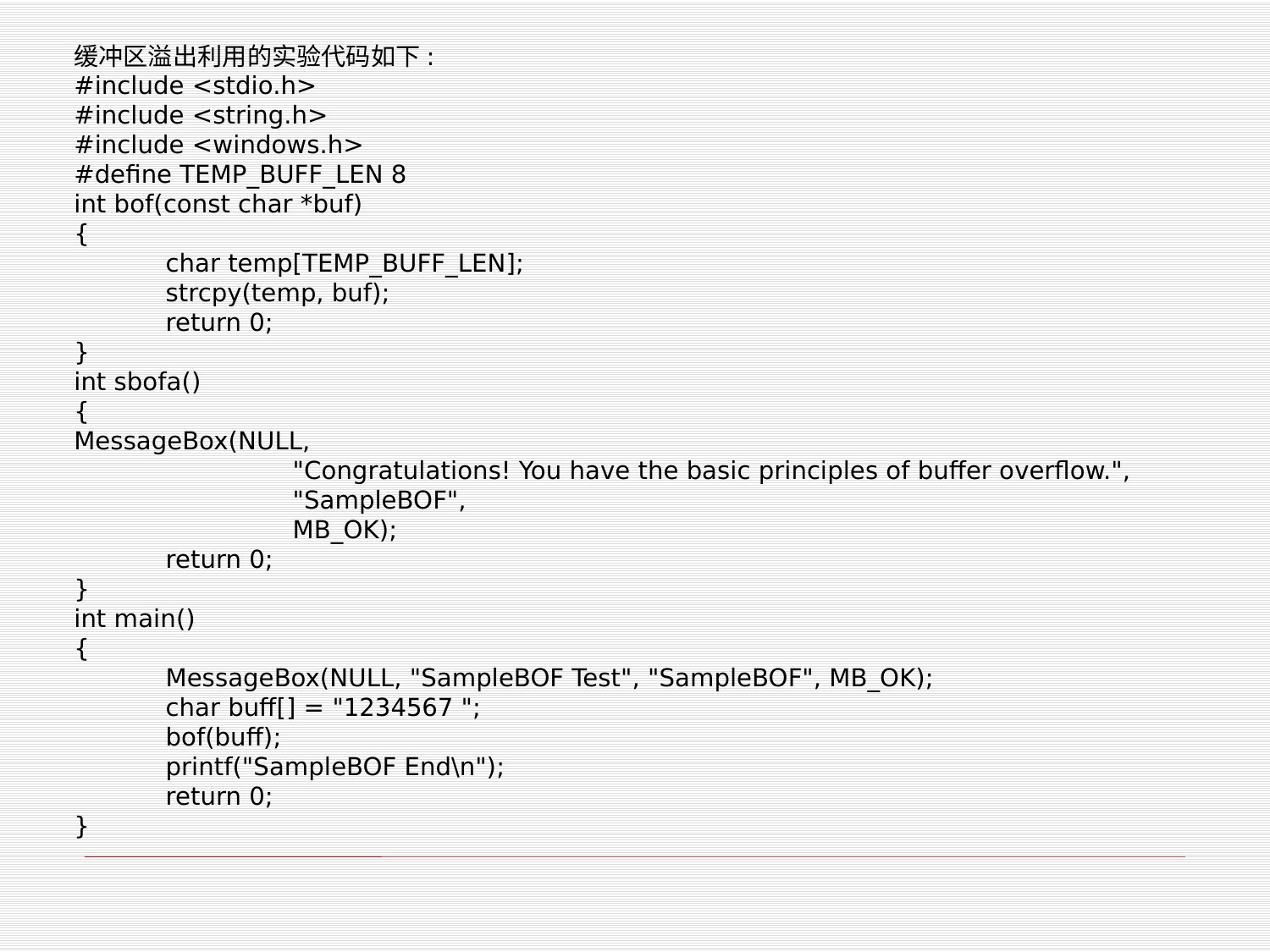

缓冲区溢出利用的实验代码如下:
#include <stdio.h>
#include <string.h>
#include <windows.h>
#define TEMP_BUFF_LEN 8
int bof(const char *buf)
{
	char temp[TEMP_BUFF_LEN];
	strcpy(temp, buf);
	return 0;
}
int sbofa()
{
MessageBox(NULL,
		"Congratulations! You have the basic principles of buffer overflow.",
		"SampleBOF",
		MB_OK);
	return 0;
}
int main()
{
	MessageBox(NULL, "SampleBOF Test", "SampleBOF", MB_OK);
	char buff[] = "1234567 ";
	bof(buff);
	printf("SampleBOF End\n");
	return 0;
}